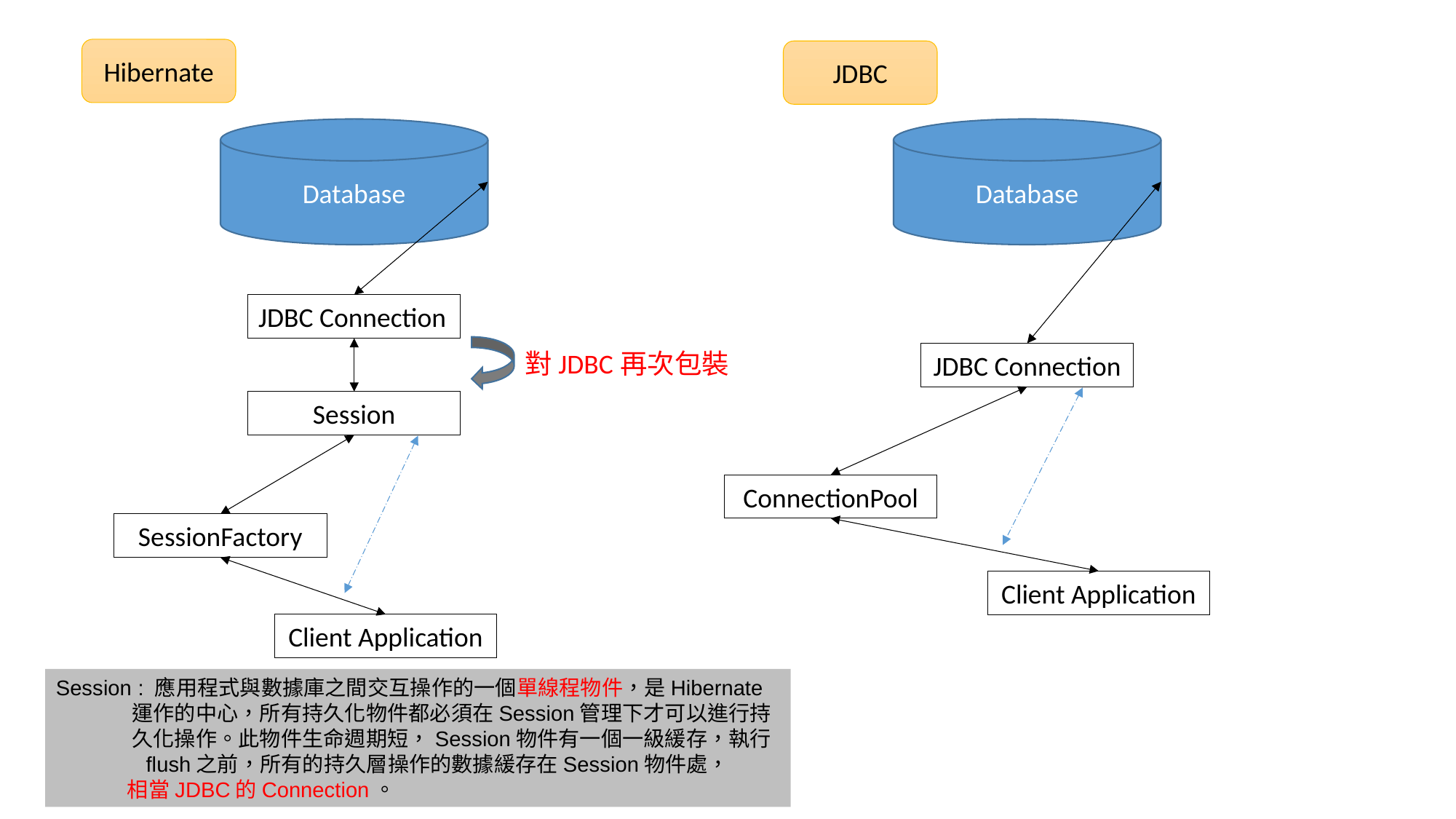

Hibernate
JDBC
Database
Database
JDBC Connection

對JDBC再次包裝
JDBC Connection
Session
ConnectionPool
SessionFactory
Client Application
Client Application
Session : 應用程式與數據庫之間交互操作的一個單線程物件，是Hibernate
               運作的中心，所有持久化物件都必須在Session管理下才可以進行持
               久化操作。此物件生命週期短，Session物件有一個一級緩存，執行
               flush之前，所有的持久層操作的數據緩存在Session物件處，
              相當JDBC的Connection。